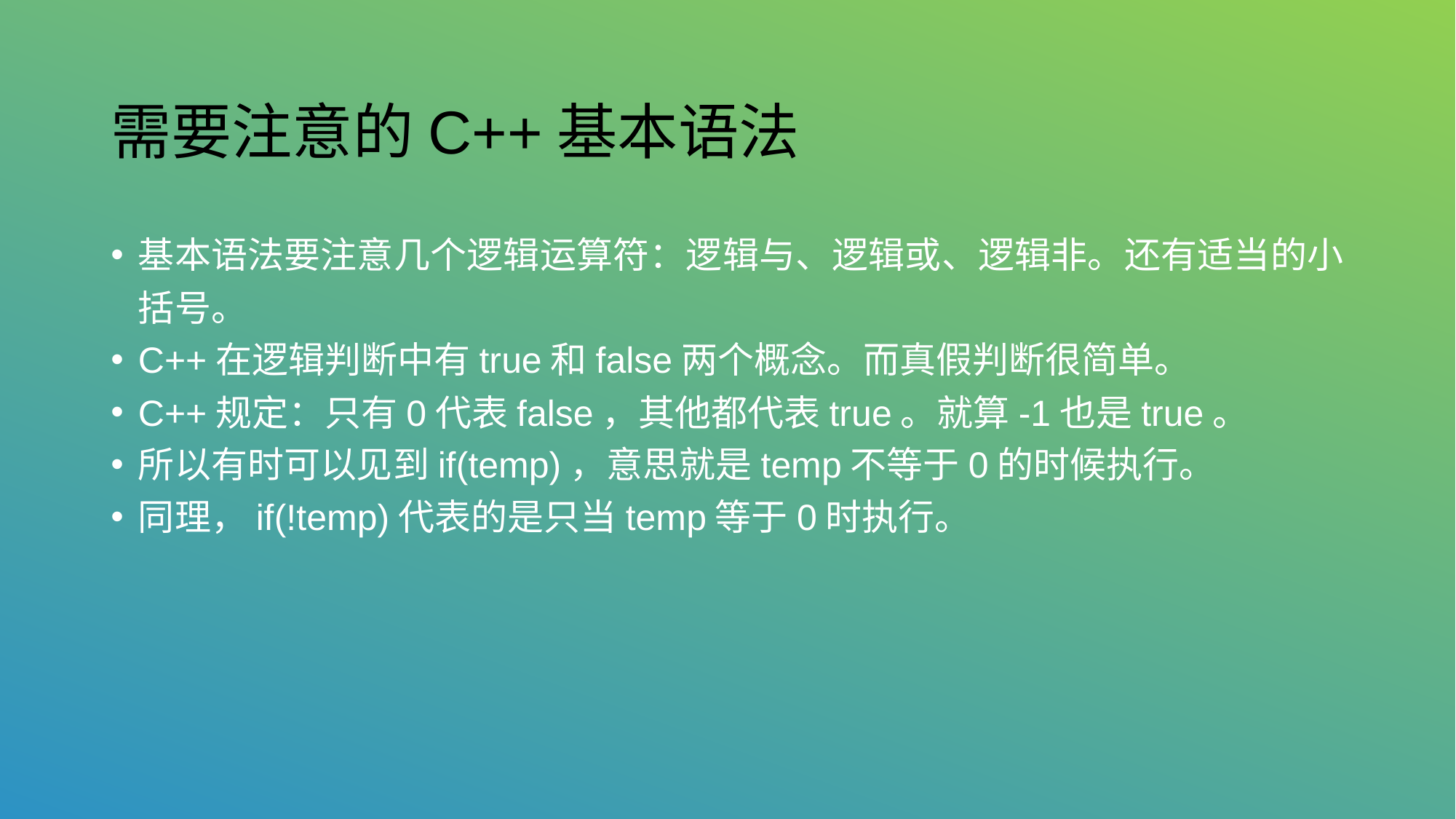

# 需要注意的C++基本语法
基本语法要注意几个逻辑运算符：逻辑与、逻辑或、逻辑非。还有适当的小括号。
C++在逻辑判断中有true和false两个概念。而真假判断很简单。
C++规定：只有0代表false，其他都代表true。就算-1也是true。
所以有时可以见到if(temp)，意思就是temp不等于0的时候执行。
同理，if(!temp)代表的是只当temp等于0时执行。